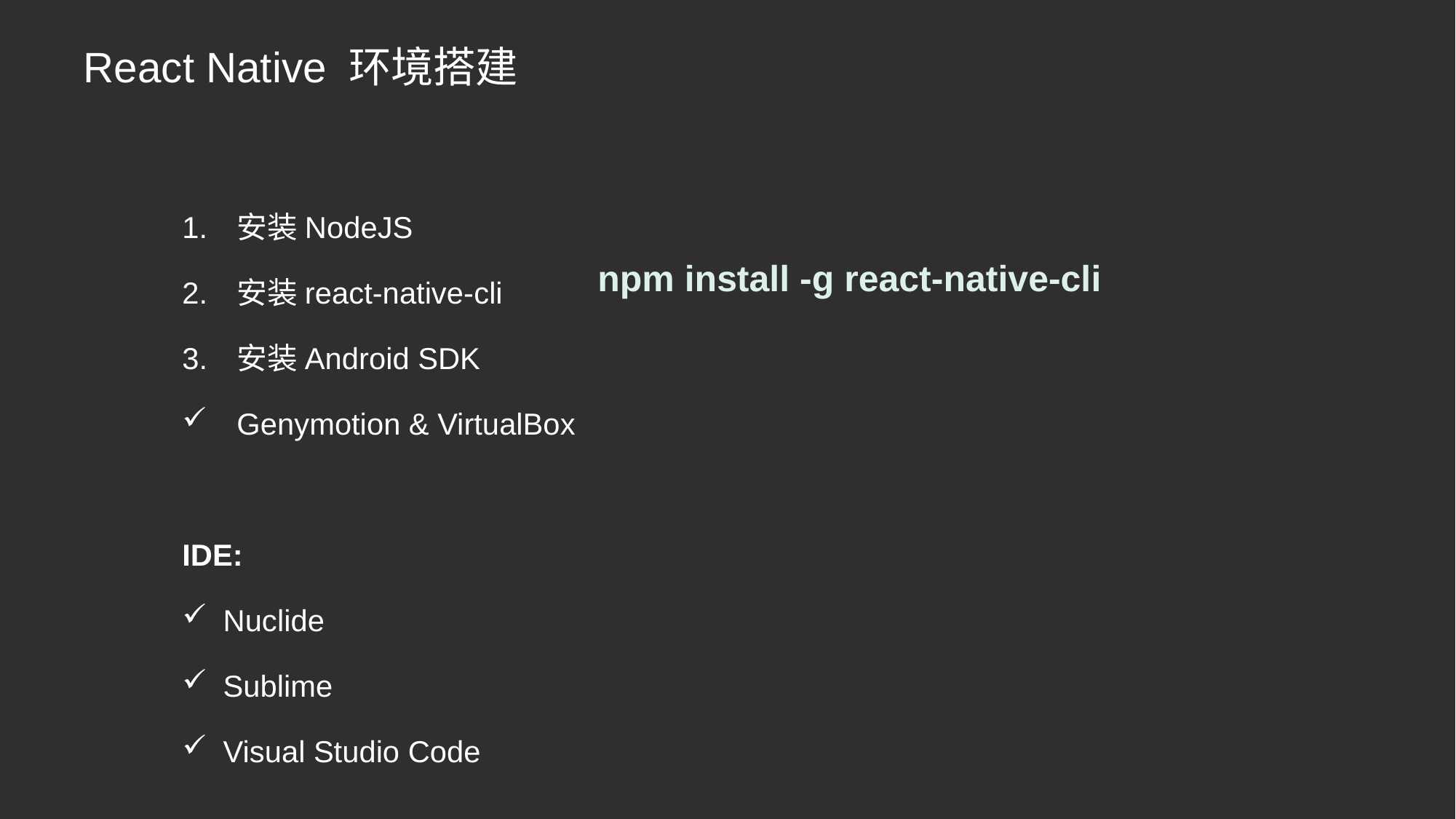

# React Native 环境搭建
安装NodeJS
安装react-native-cli
安装Android SDK
Genymotion & VirtualBox

IDE:
Nuclide
Sublime
Visual Studio Code
npm install -g react-native-cli